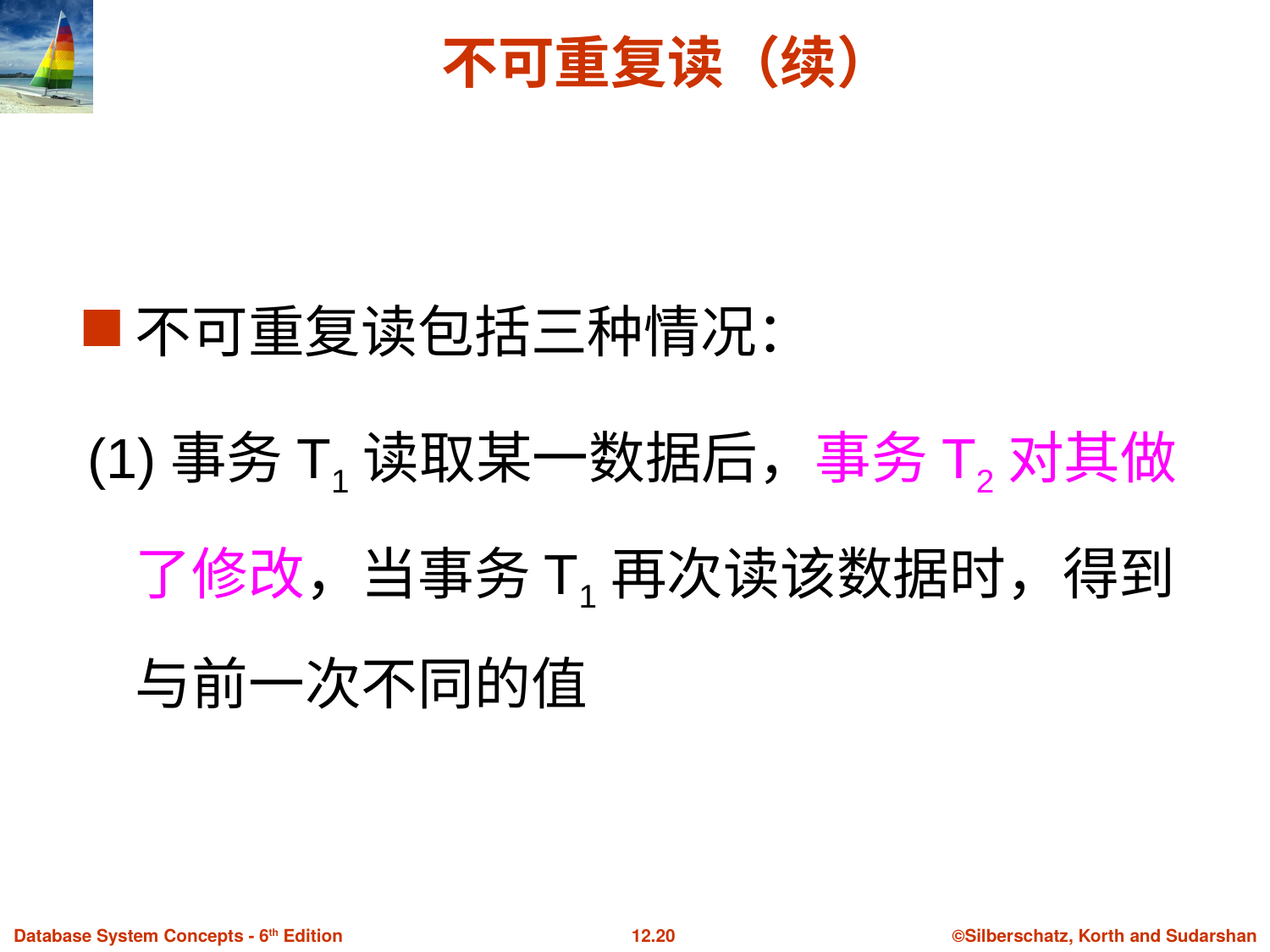

# 不可重复读（续）
不可重复读包括三种情况：
(1)事务T1读取某一数据后，事务T2对其做了修改，当事务T1再次读该数据时，得到与前一次不同的值